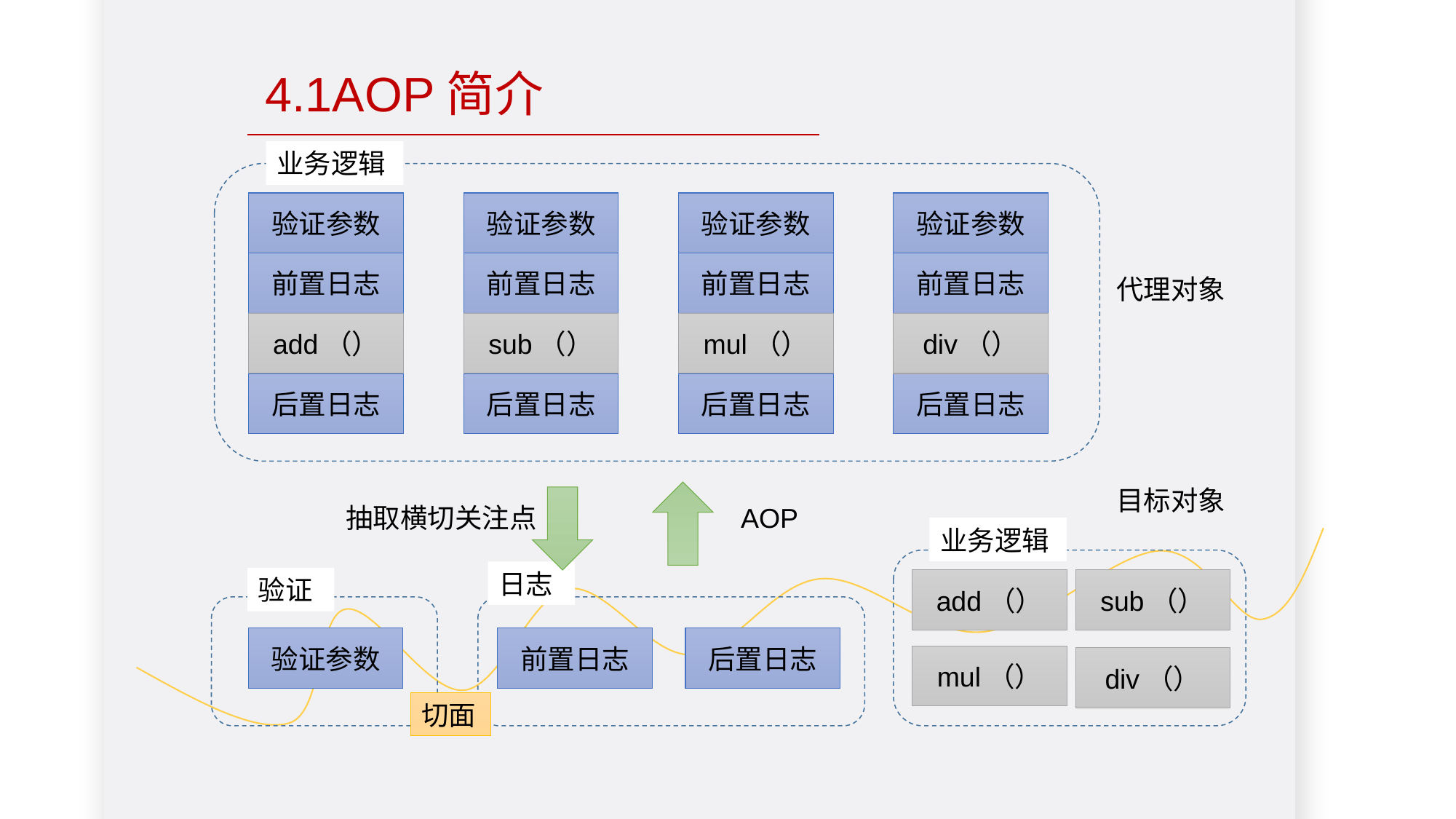

4.1AOP简介
业务逻辑

验证参数
验证参数
验证参数
验证参数
前置日志
前置日志
前置日志
前置日志
代理对象
add（）
sub（）
mul（）
div（）
后置日志
后置日志
后置日志
后置日志
目标对象

抽取横切关注点
AOP
业务逻辑

日志
验证
add（）
sub（）

验证参数
前置日志
后置日志
mul（）
div（）
切面